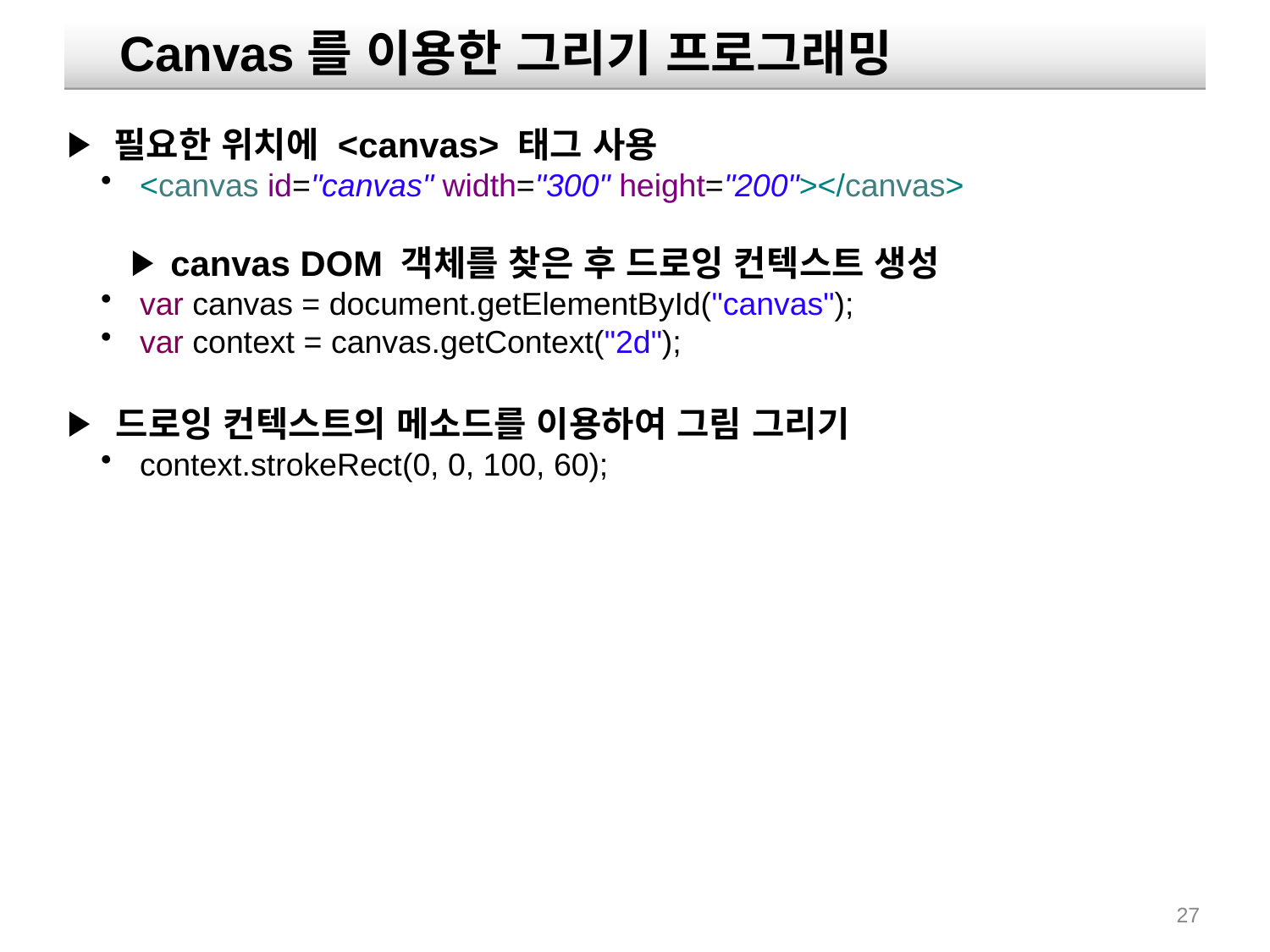

Canvas를 이용한 그리기 프로그래밍
 필요한 위치에 <canvas> 태그 사용
 <canvas id="canvas" width="300" height="200"></canvas>

 canvas DOM 객체를 찾은 후 드로잉 컨텍스트 생성
 var canvas = document.getElementById("canvas");
 var context = canvas.getContext("2d");

 드로잉 컨텍스트의 메소드를 이용하여 그림 그리기
 context.strokeRect(0, 0, 100, 60);
27